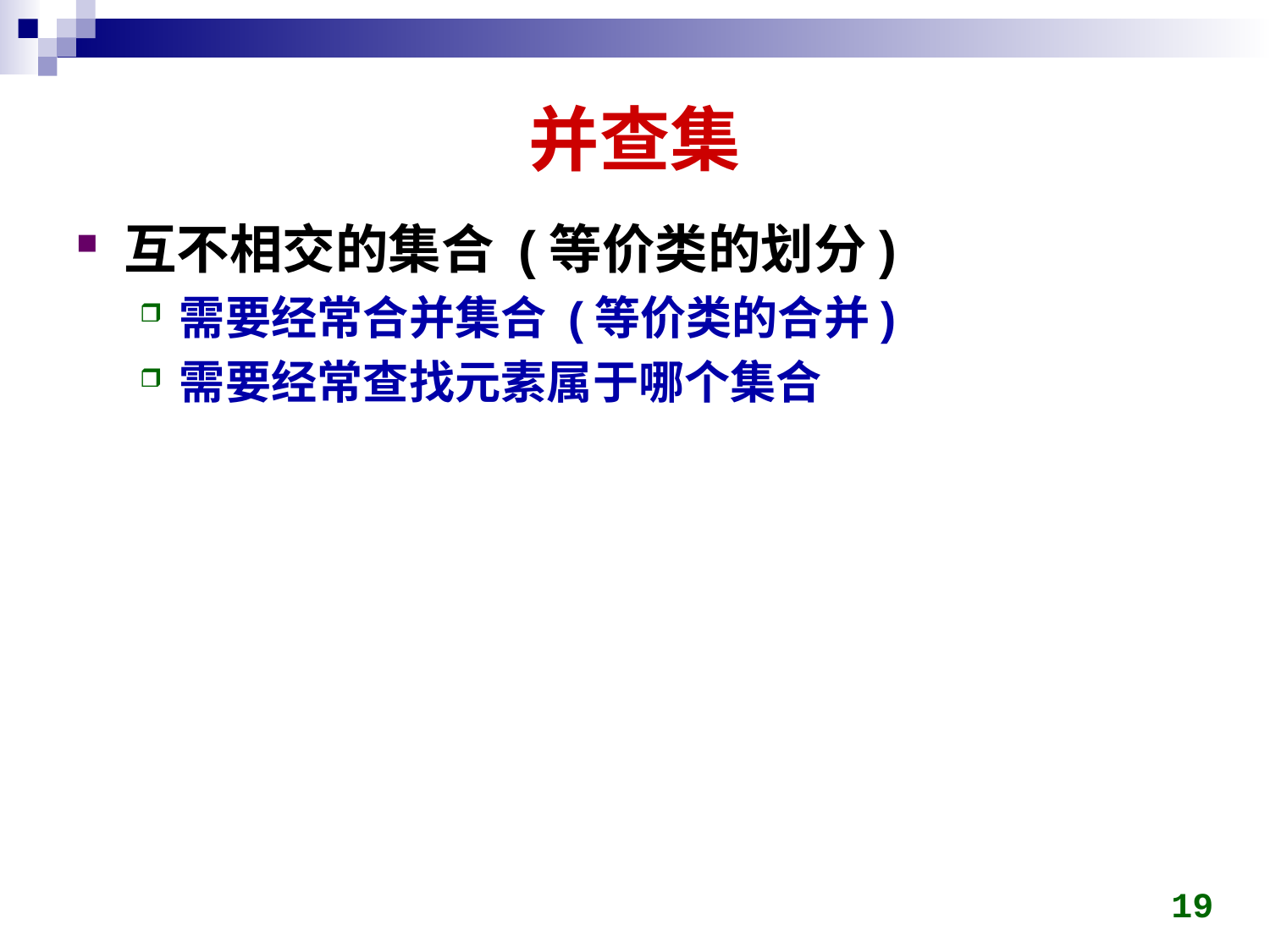

# 并查集
互不相交的集合 (等价类的划分)
需要经常合并集合 (等价类的合并)
需要经常查找元素属于哪个集合
19